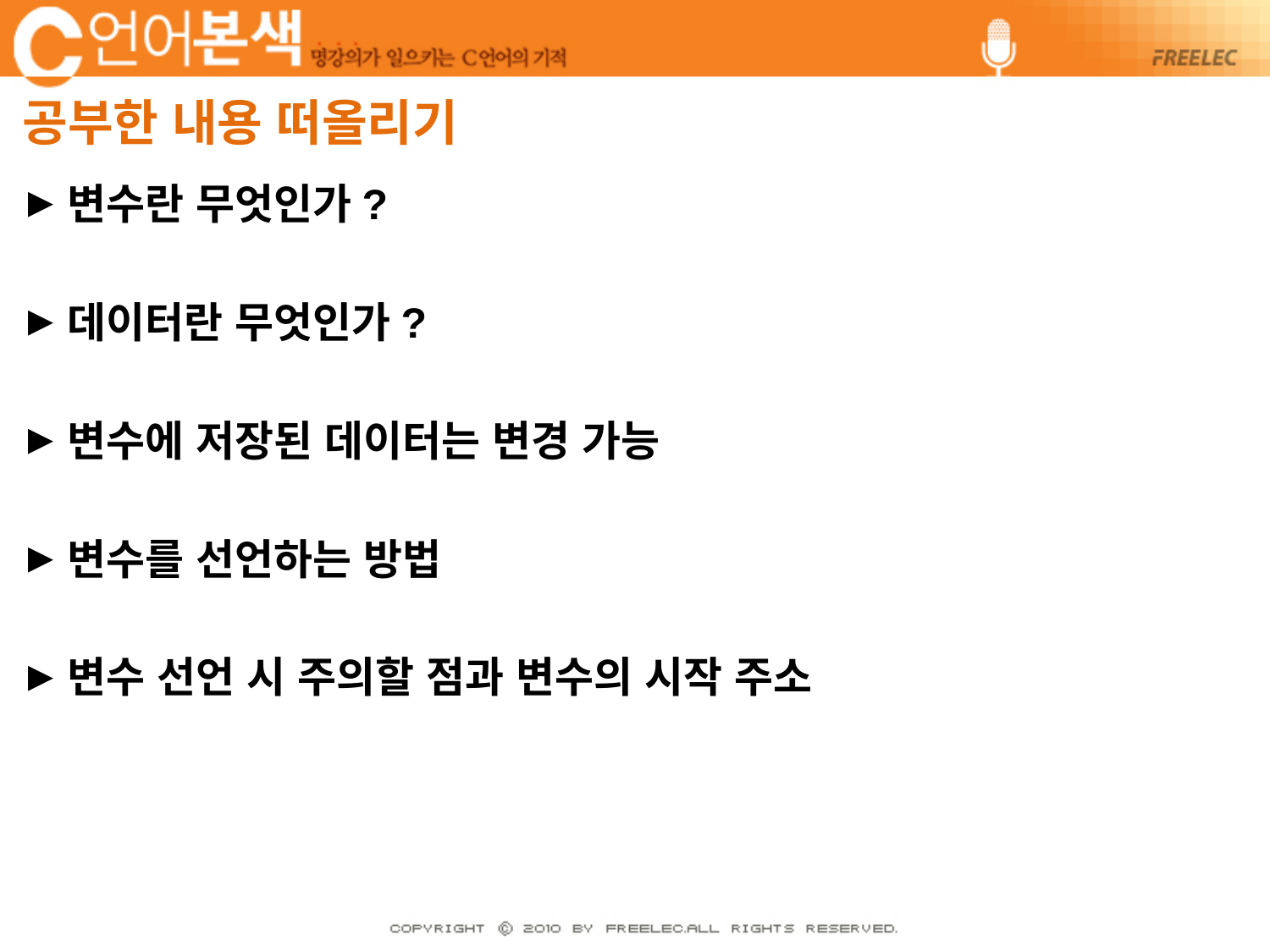

# 공부한 내용 떠올리기
변수란 무엇인가?

데이터란 무엇인가?

변수에 저장된 데이터는 변경 가능

변수를 선언하는 방법

변수 선언 시 주의할 점과 변수의 시작 주소